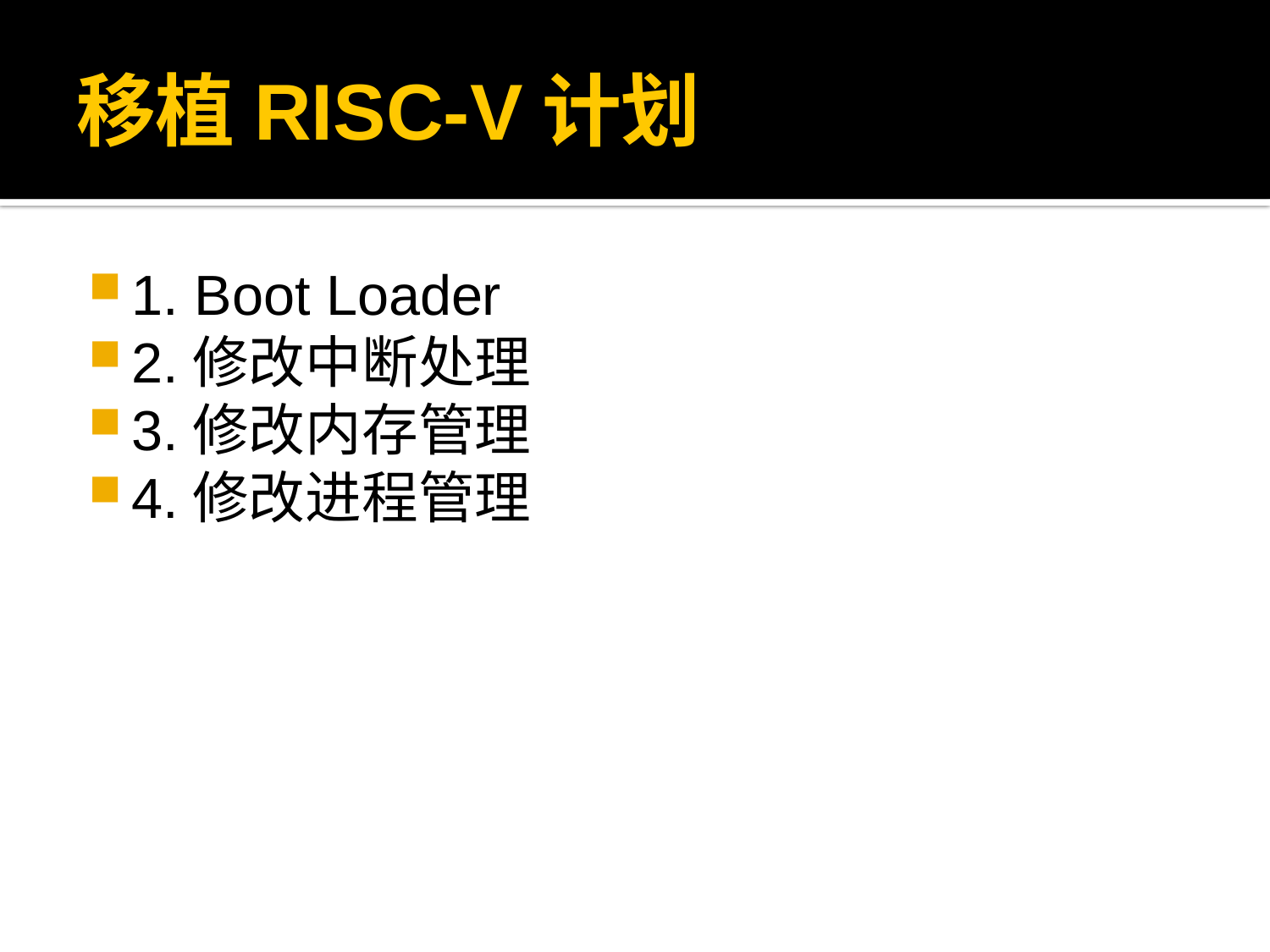

# 移植RISC-V计划
1. Boot Loader
2.修改中断处理
3.修改内存管理
4.修改进程管理